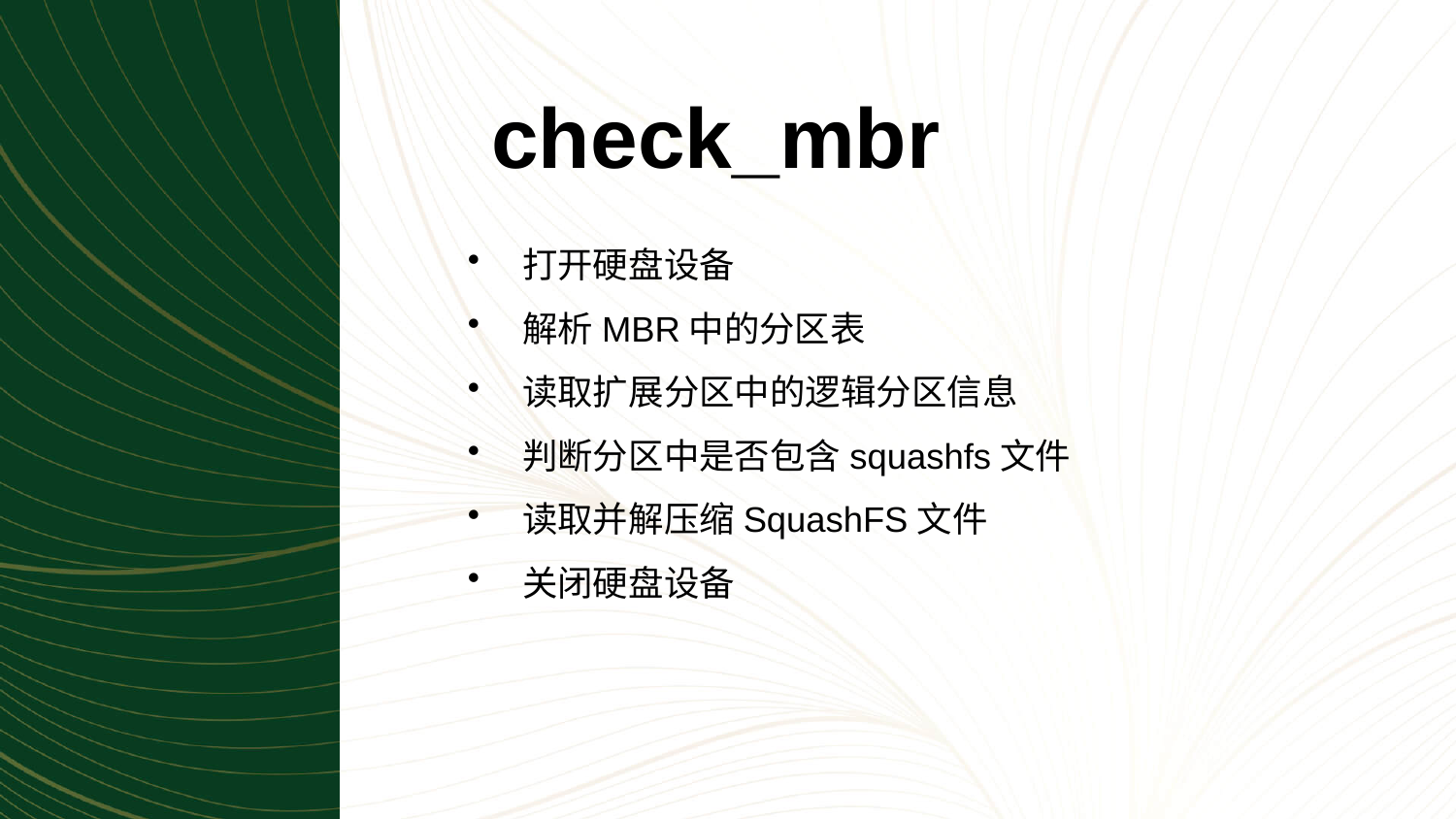

check_mbr
打开硬盘设备
解析MBR中的分区表
读取扩展分区中的逻辑分区信息
判断分区中是否包含squashfs文件
读取并解压缩SquashFS文件
关闭硬盘设备